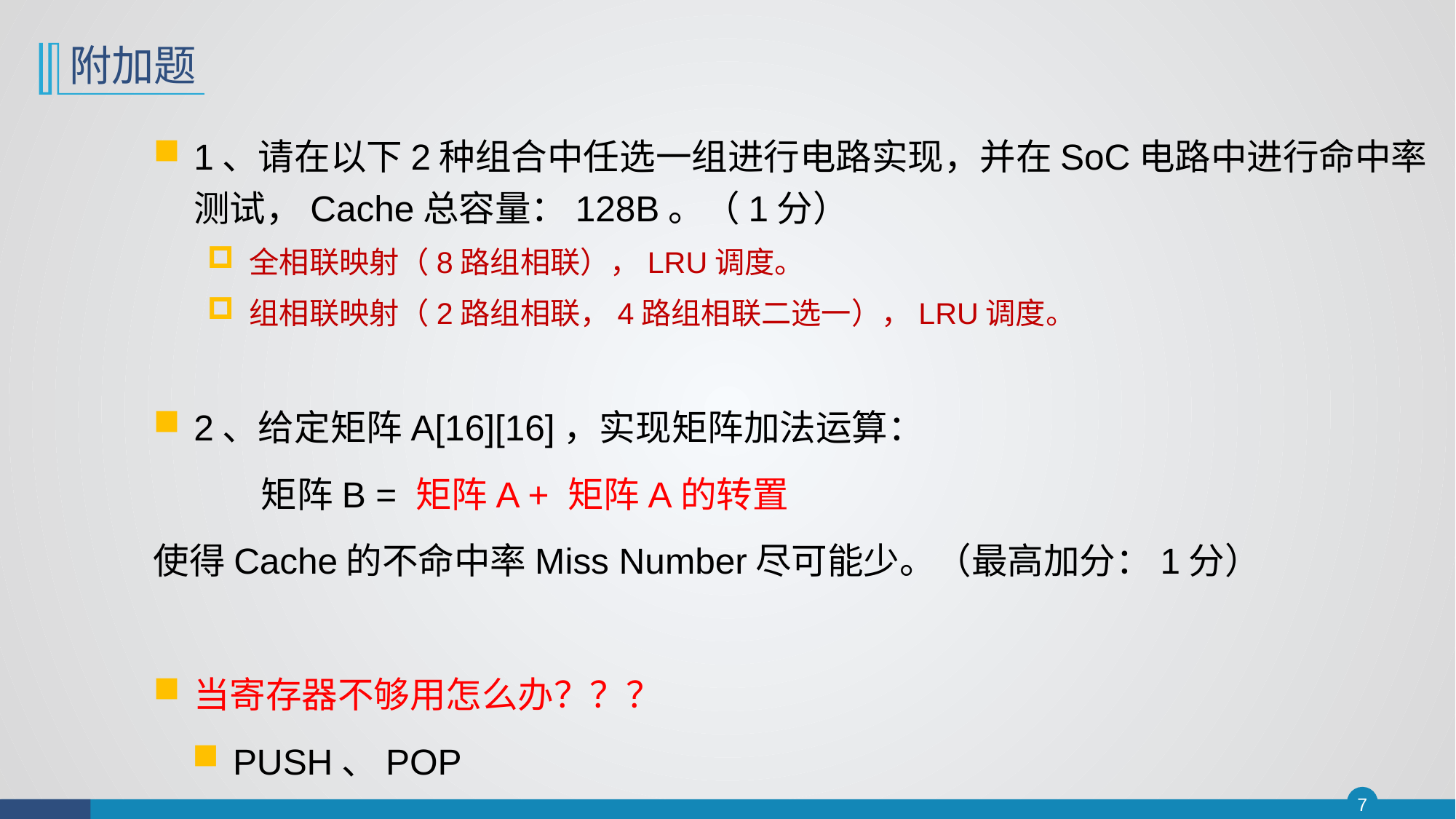

# 附加题
1、请在以下2种组合中任选一组进行电路实现，并在SoC电路中进行命中率测试，Cache总容量：128B。（1分）
全相联映射（8路组相联），LRU调度。
组相联映射（2路组相联，4路组相联二选一），LRU调度。

2、给定矩阵A[16][16]，实现矩阵加法运算：
	矩阵B = 矩阵A + 矩阵A的转置
使得Cache的不命中率Miss Number尽可能少。（最高加分：1分）

当寄存器不够用怎么办？？？
PUSH、POP